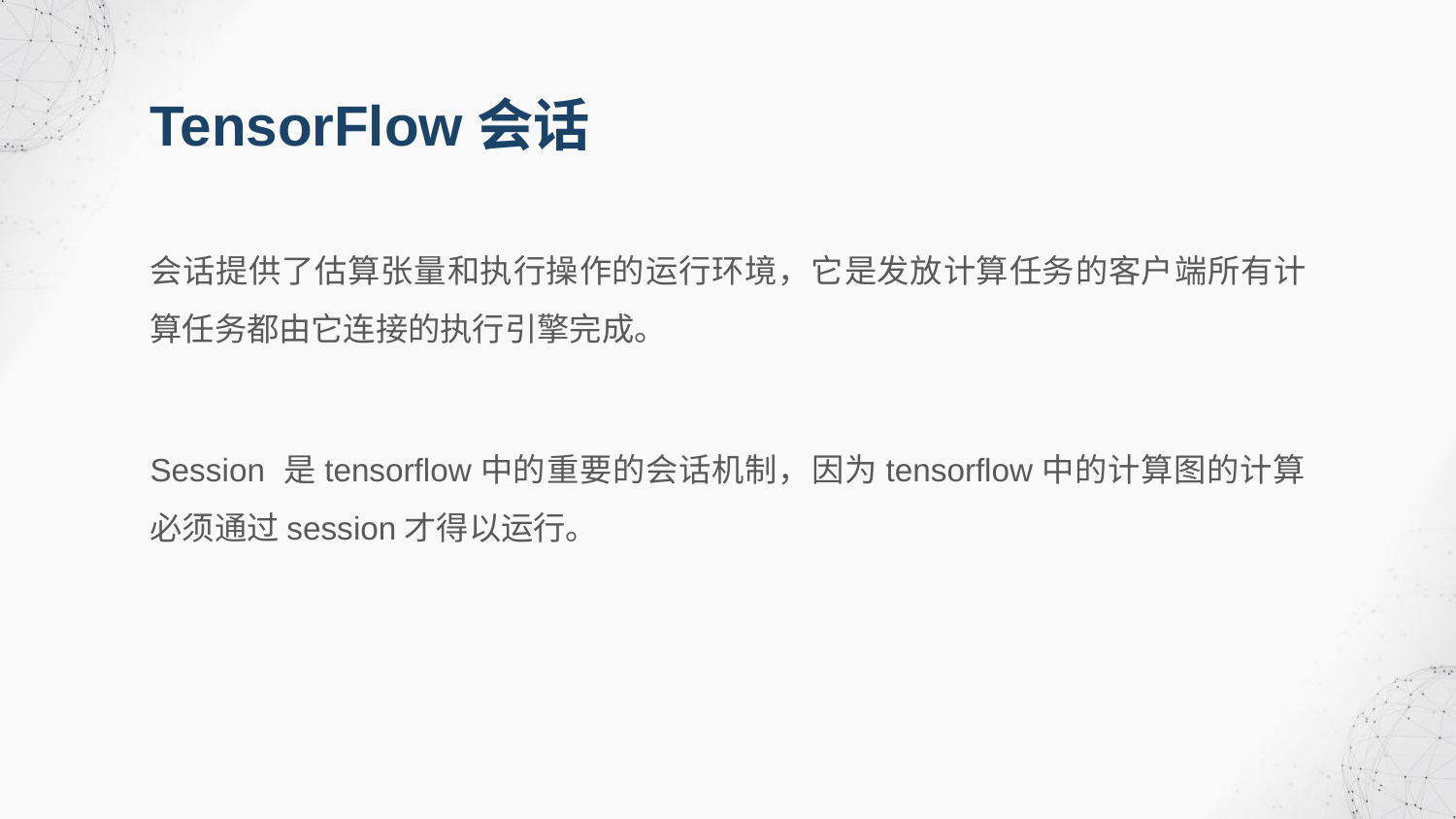

TensorFlow会话

会话提供了估算张量和执行操作的运行环境，它是发放计算任务的客户端所有计算任务都由它连接的执行引擎完成。

Session 是tensorflow中的重要的会话机制，因为tensorflow中的计算图的计算必须通过session才得以运行。